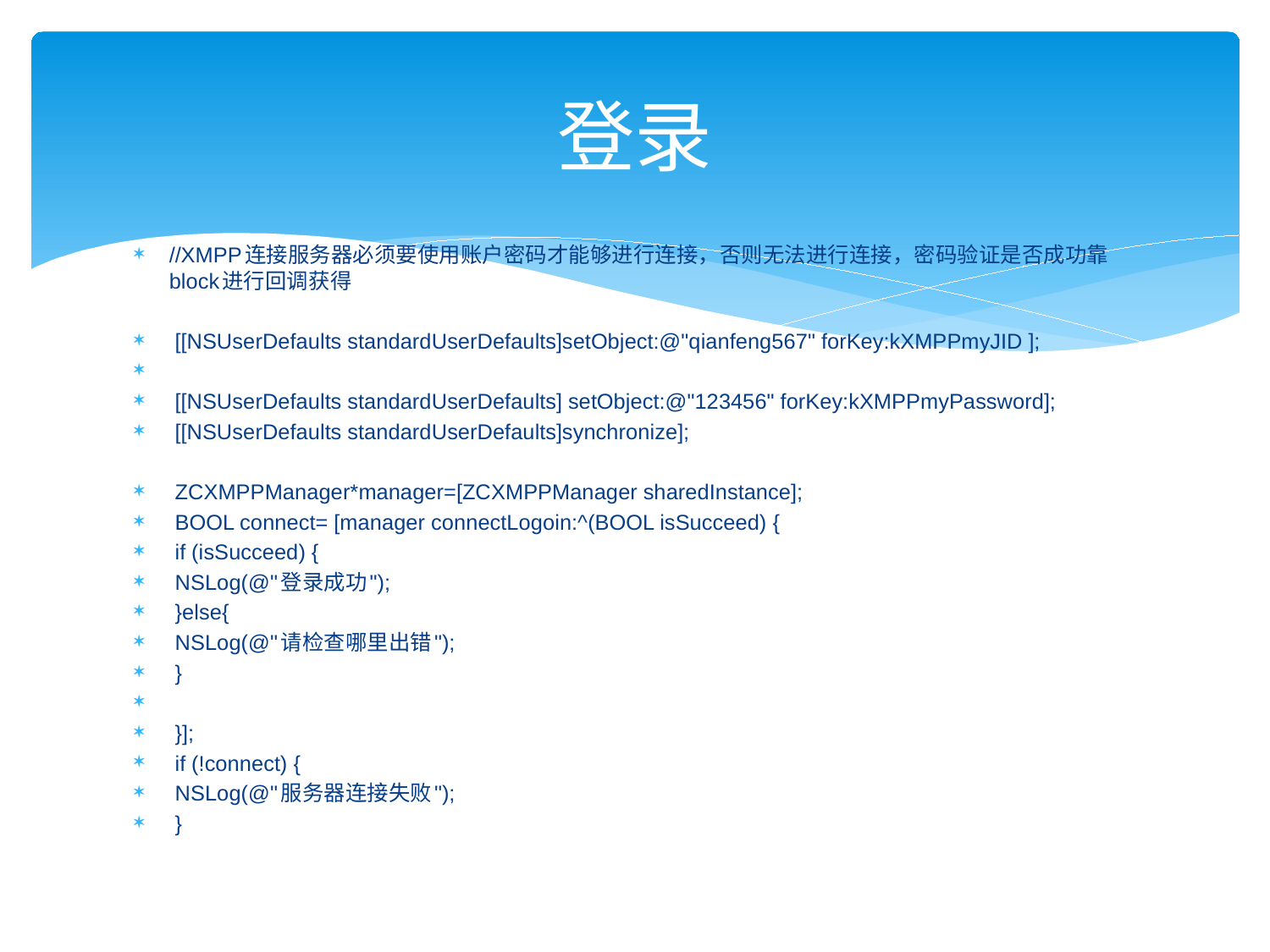

# 登录
//XMPP连接服务器必须要使用账户密码才能够进行连接，否则无法进行连接，密码验证是否成功靠block进行回调获得

 [[NSUserDefaults standardUserDefaults]setObject:@"qianfeng567" forKey:kXMPPmyJID ];

 [[NSUserDefaults standardUserDefaults] setObject:@"123456" forKey:kXMPPmyPassword];
 [[NSUserDefaults standardUserDefaults]synchronize];

 ZCXMPPManager*manager=[ZCXMPPManager sharedInstance];
 BOOL connect= [manager connectLogoin:^(BOOL isSucceed) {
 if (isSucceed) {
 NSLog(@"登录成功");
 }else{
 NSLog(@"请检查哪里出错");
 }

 }];
 if (!connect) {
 NSLog(@"服务器连接失败");
 }